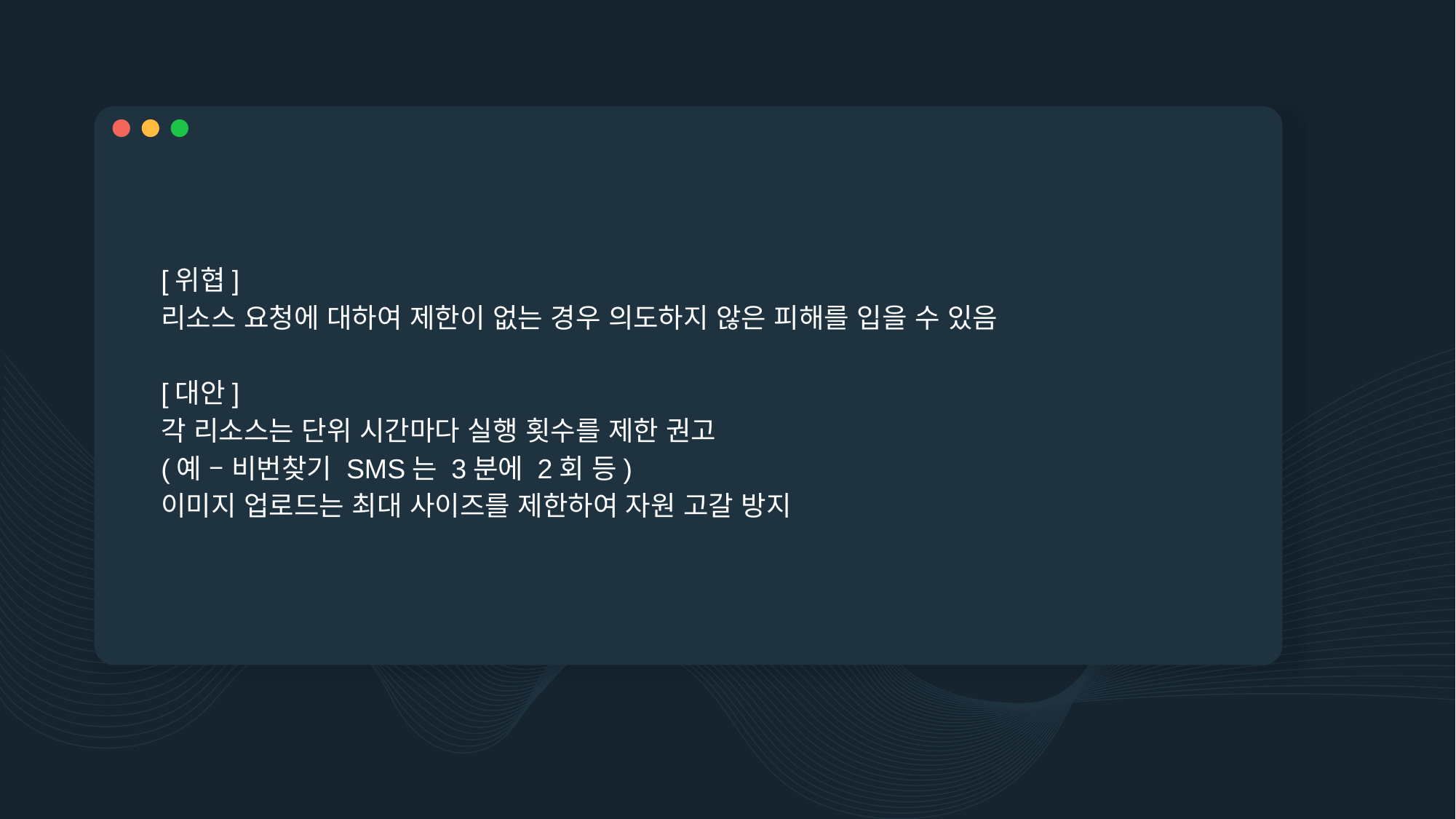

#

[위협]
리소스 요청에 대하여 제한이 없는 경우 의도하지 않은 피해를 입을 수 있음
[대안]
각 리소스는 단위 시간마다 실행 횟수를 제한 권고
(예 – 비번찾기 SMS는 3분에 2회 등)
이미지 업로드는 최대 사이즈를 제한하여 자원 고갈 방지